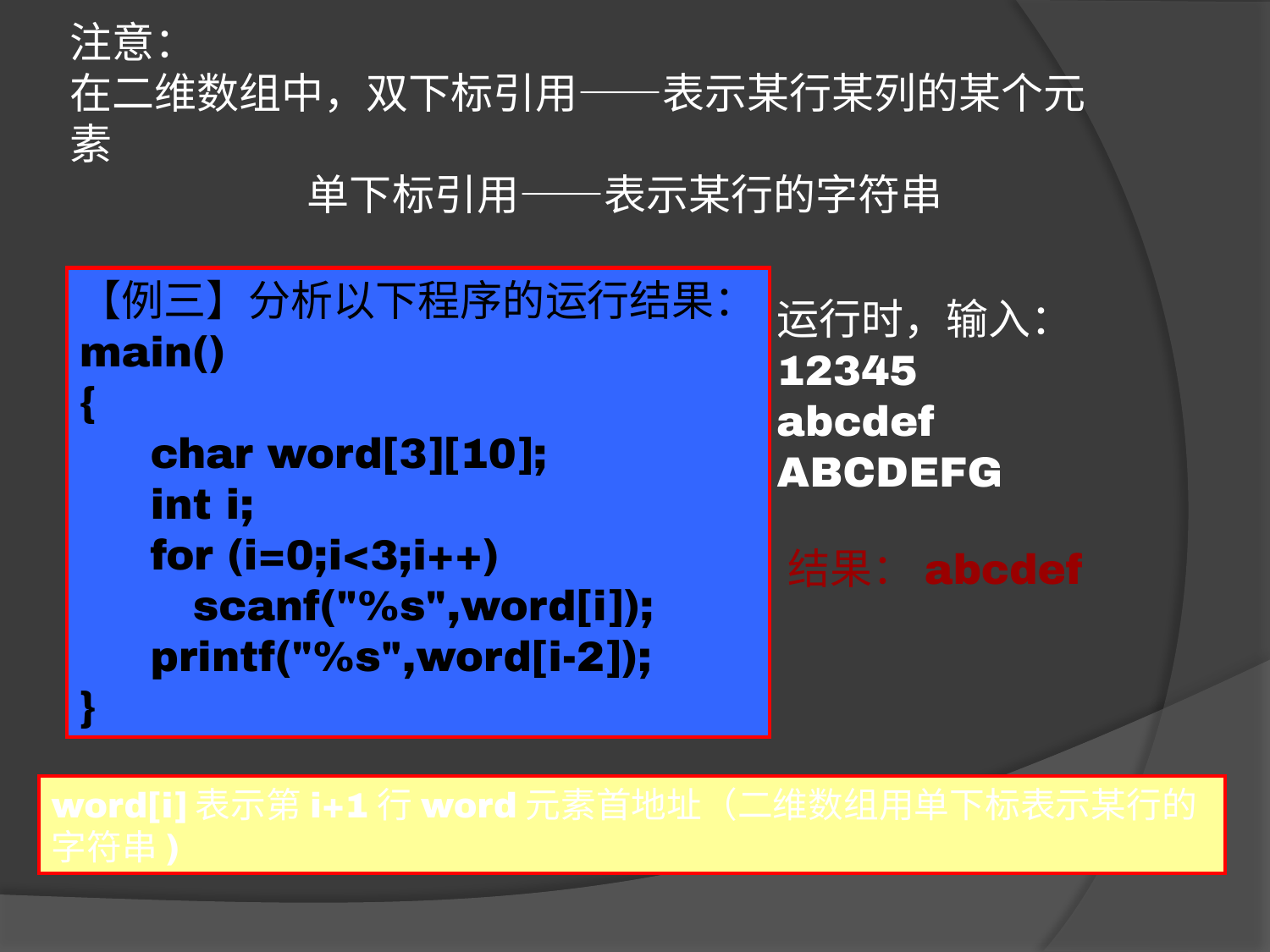

# 注意： 在二维数组中，双下标引用——表示某行某列的某个元素 单下标引用——表示某行的字符串
【例三】分析以下程序的运行结果：
main()
{
     char word[3][10];
     int i;
     for (i=0;i<3;i++)
        scanf("%s",word[i]);
     printf("%s",word[i-2]);
}
运行时，输入：
12345
abcdef
ABCDEFG
结果：abcdef
word[i]表示第i+1行word元素首地址（二维数组用单下标表示某行的字符串)